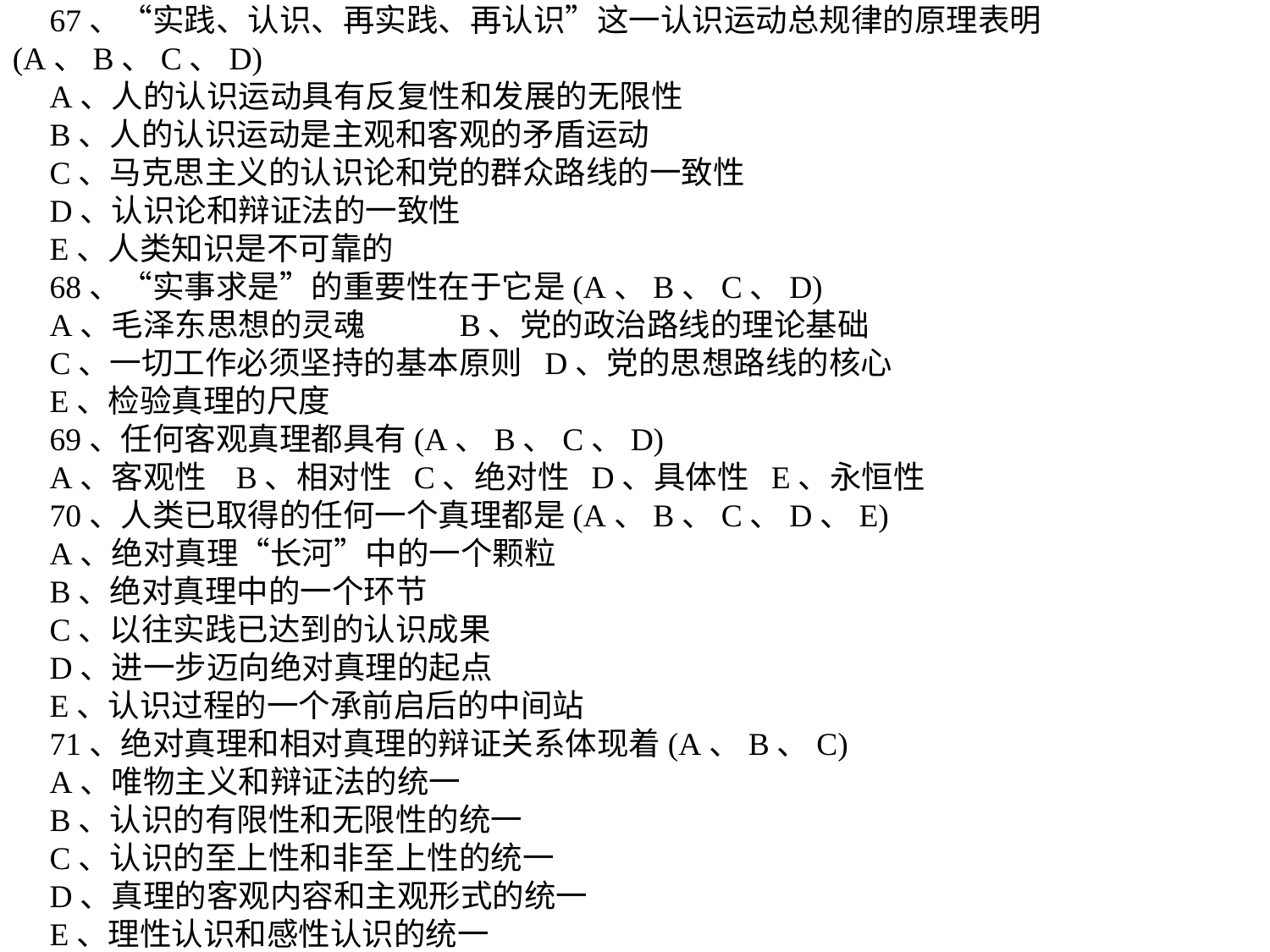

67、“实践、认识、再实践、再认识”这一认识运动总规律的原理表明(A、B、C、D)
A、人的认识运动具有反复性和发展的无限性
B、人的认识运动是主观和客观的矛盾运动
C、马克思主义的认识论和党的群众路线的一致性
D、认识论和辩证法的一致性
E、人类知识是不可靠的
68、“实事求是”的重要性在于它是(A、B、C、D)
A、毛泽东思想的灵魂            B、党的政治路线的理论基础
C、一切工作必须坚持的基本原则  D、党的思想路线的核心
E、检验真理的尺度
69、任何客观真理都具有(A、B、C、D)
A、客观性   B、相对性  C、绝对性  D、具体性  E、永恒性
70、人类已取得的任何一个真理都是(A、B、C、D、E)
A、绝对真理“长河”中的一个颗粒
B、绝对真理中的一个环节
C、以往实践已达到的认识成果
D、进一步迈向绝对真理的起点
E、认识过程的一个承前启后的中间站
71、绝对真理和相对真理的辩证关系体现着(A、B、C)
A、唯物主义和辩证法的统一
B、认识的有限性和无限性的统一
C、认识的至上性和非至上性的统一
D、真理的客观内容和主观形式的统一
E、理性认识和感性认识的统一